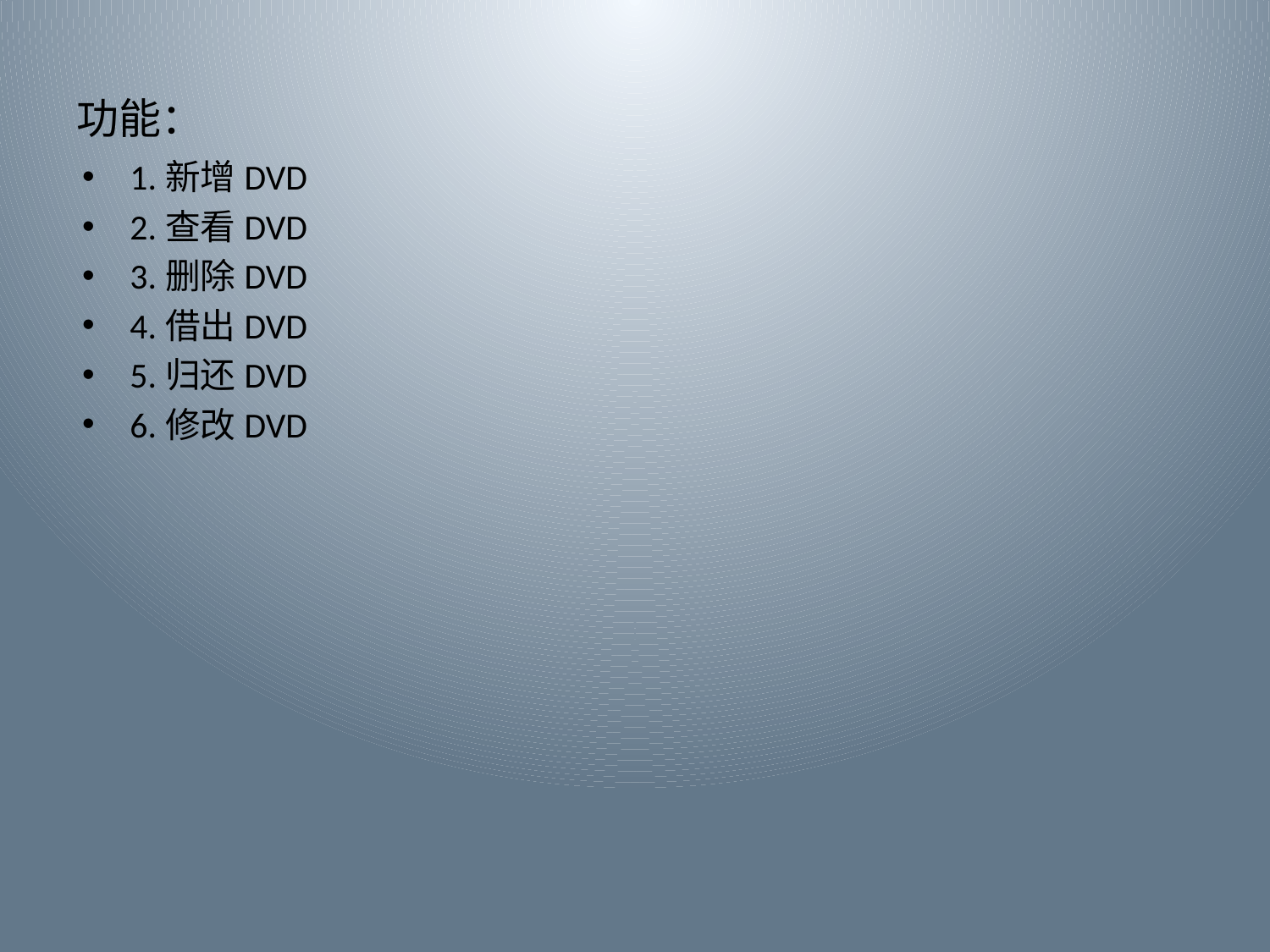

# 功能：
1.新增DVD
2.查看DVD
3.删除DVD
4.借出DVD
5.归还DVD
6.修改DVD